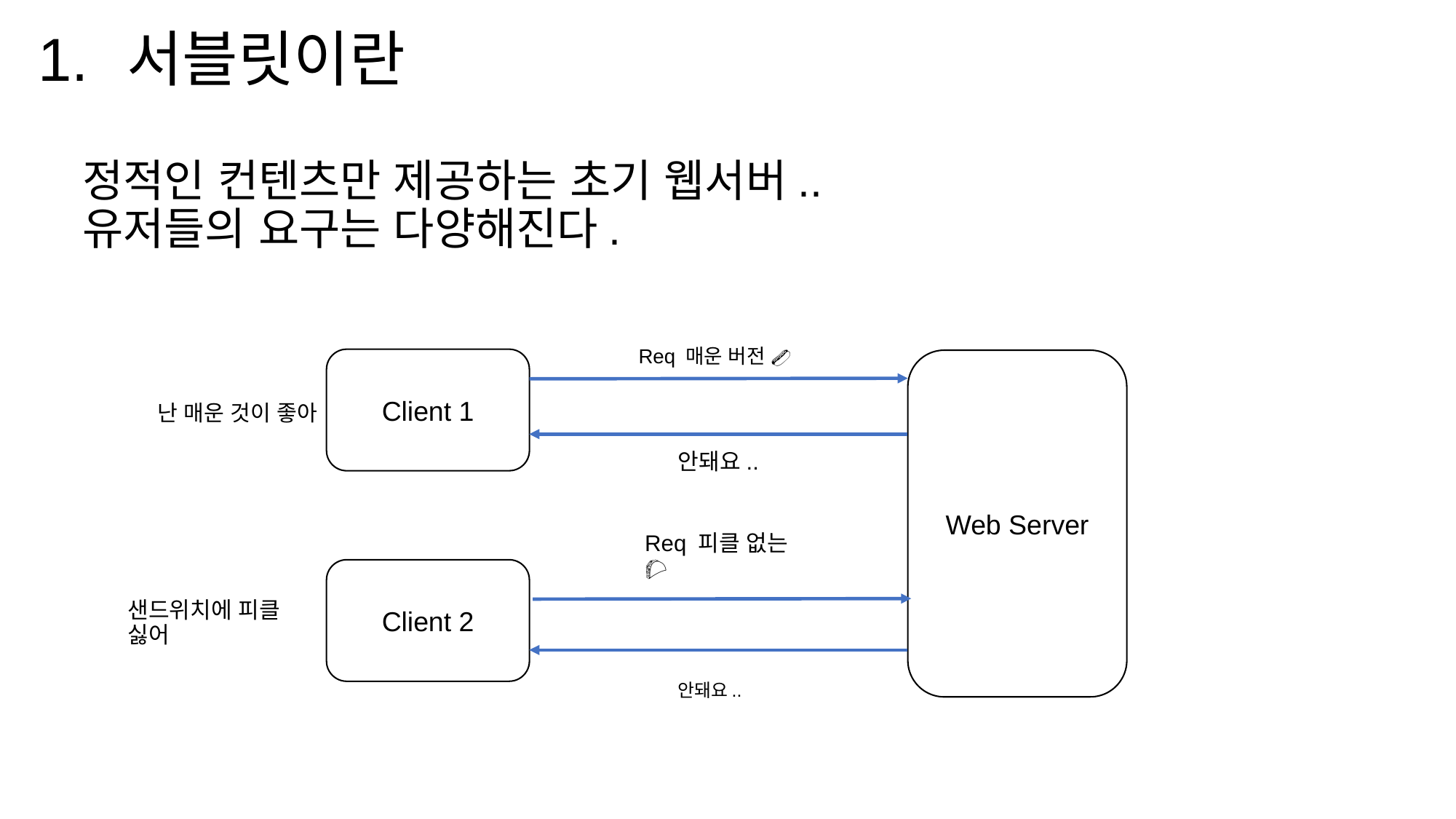

서블릿이란
# 정적인 컨텐츠만 제공하는 초기 웹서버.. 유저들의 요구는 다양해진다.
Req 매운 버전 🌭
Client 1
Web Server
난 매운 것이 좋아
안돼요..
Req 피클 없는🌮
Client 2
샌드위치에 피클 싫어
안돼요..